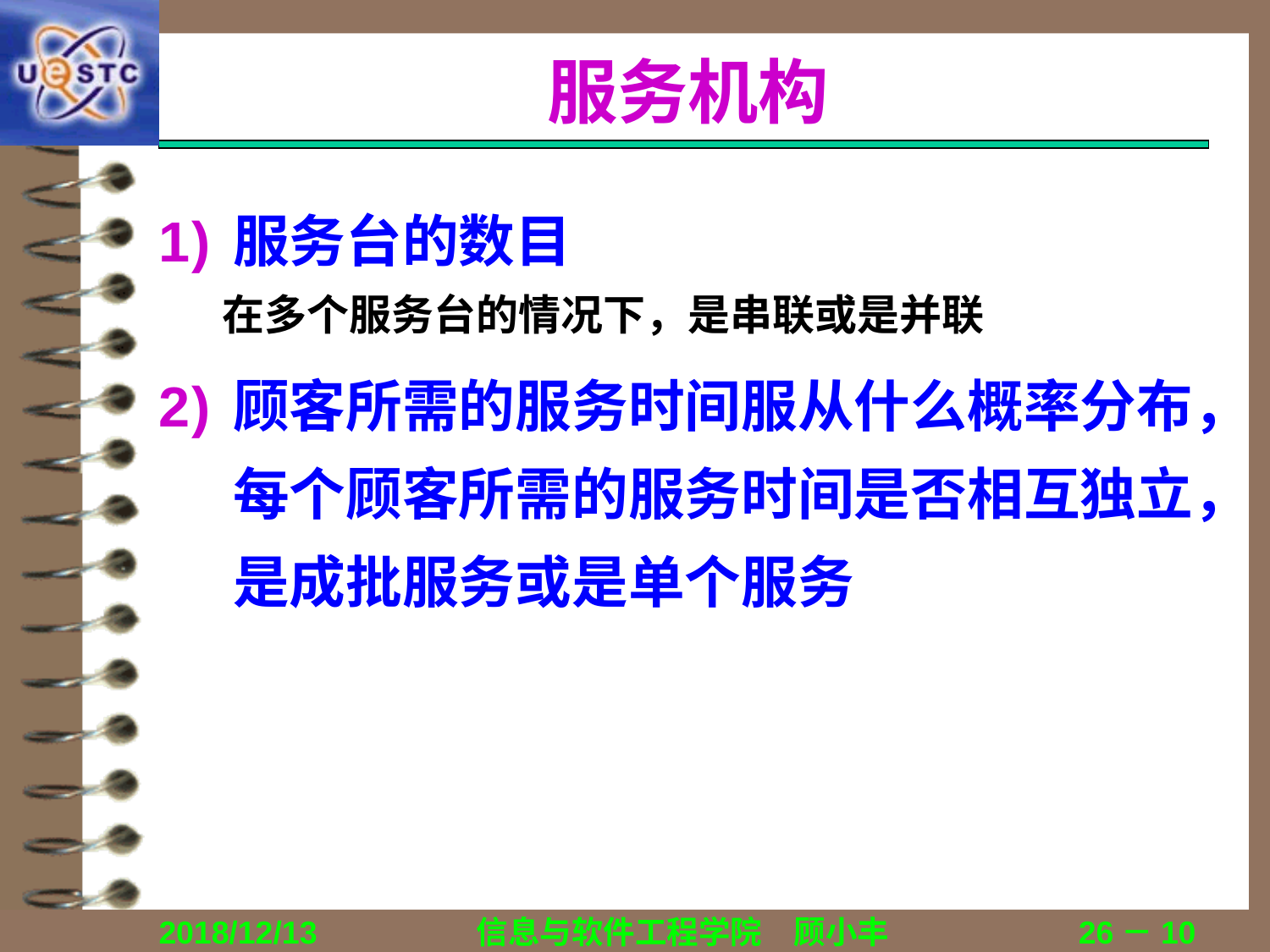

# 服务机构
服务台的数目
在多个服务台的情况下，是串联或是并联
顾客所需的服务时间服从什么概率分布，每个顾客所需的服务时间是否相互独立，是成批服务或是单个服务
2018/12/13
信息与软件工程学院　顾小丰
26－10